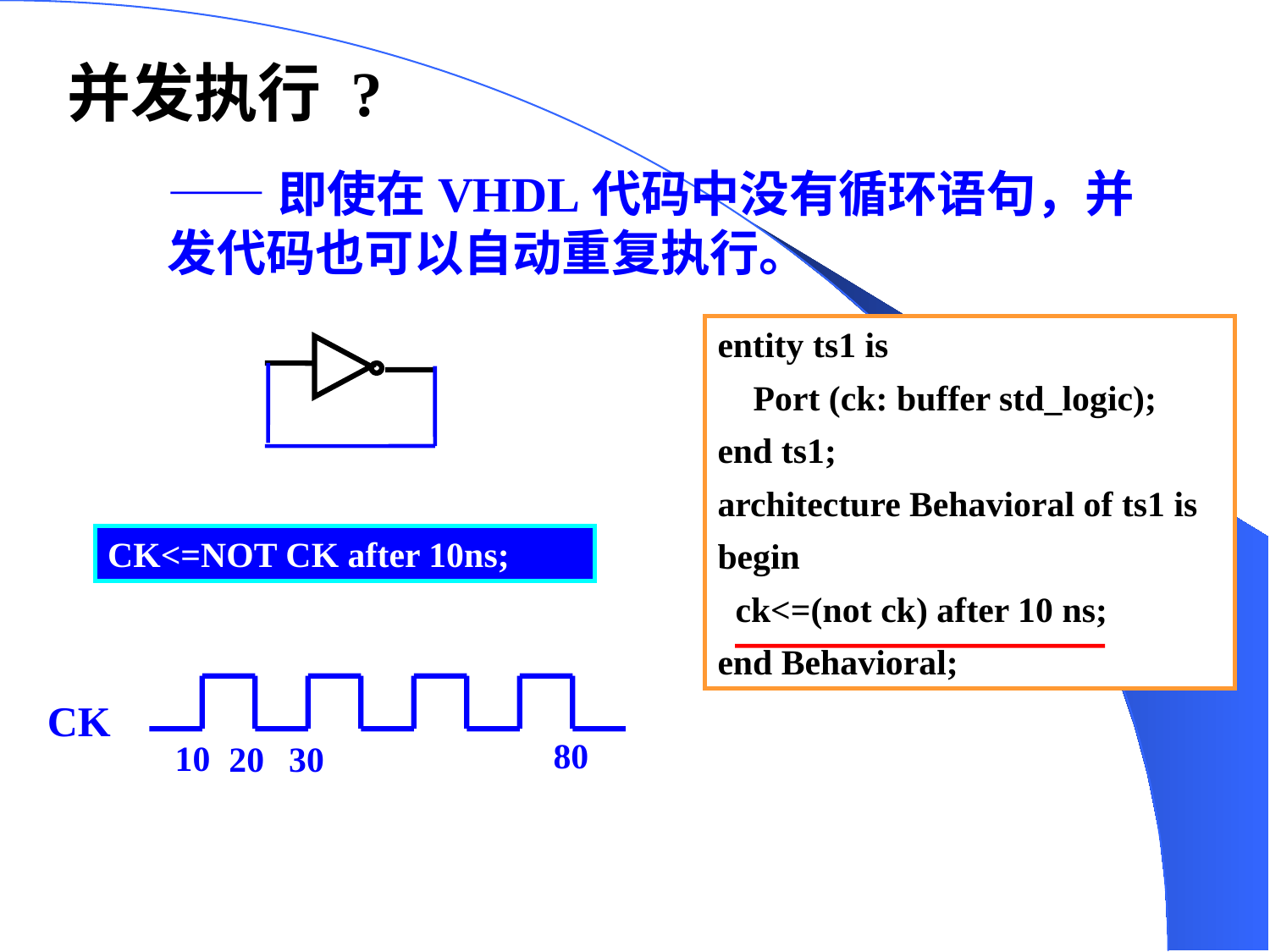

并发执行 ?
——即使在VHDL代码中没有循环语句，并发代码也可以自动重复执行。
entity ts1 is
    Port (ck: buffer std_logic);
end ts1;
architecture Behavioral of ts1 is
begin
  ck<=(not ck) after 10 ns;
end Behavioral;

CK<=NOT CK after 10ns;

CK
80
10
20
30